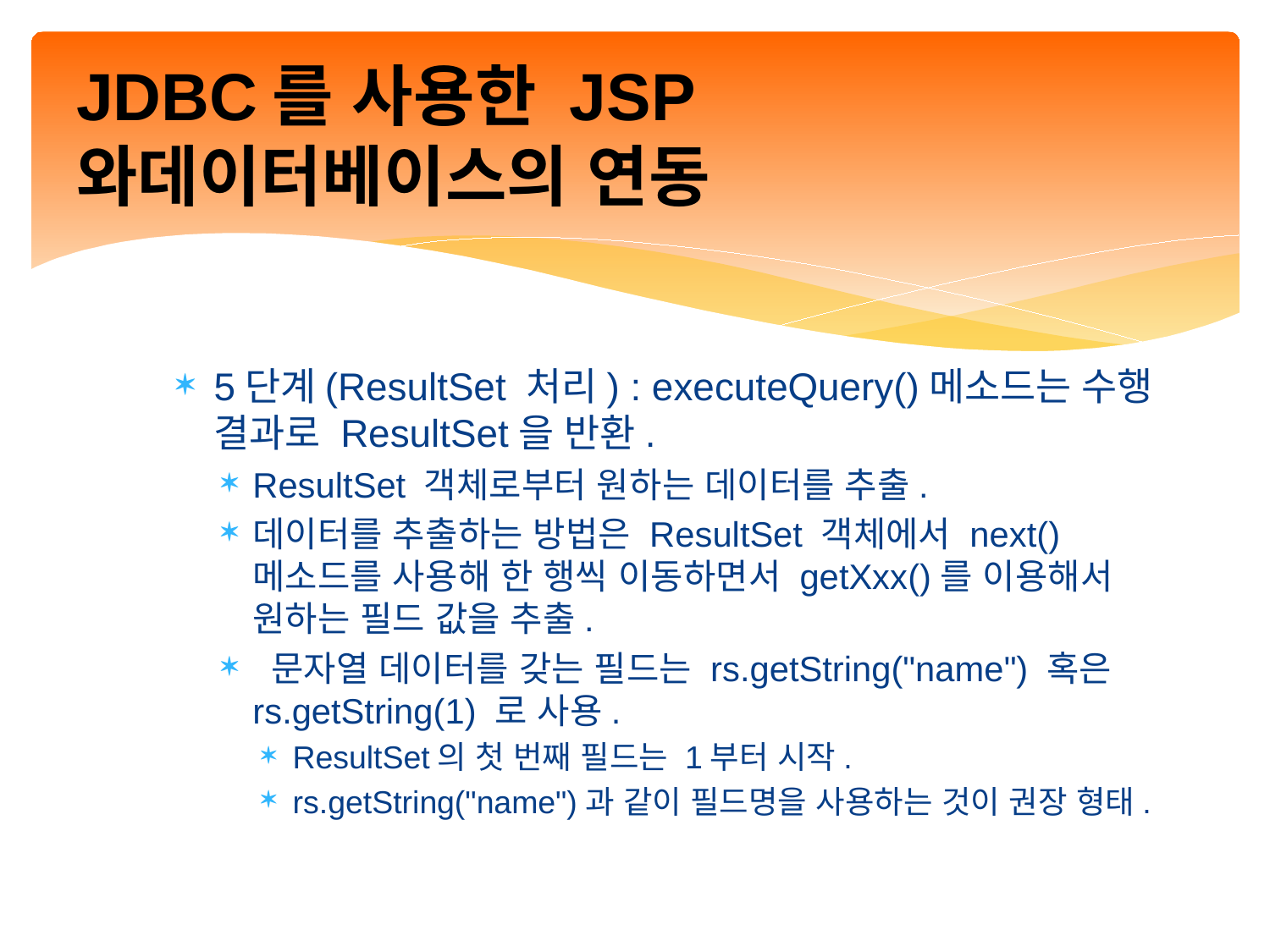

# JDBC를 사용한 JSP와데이터베이스의 연동
5단계(ResultSet 처리) : executeQuery()메소드는 수행 결과로 ResultSet을 반환.
ResultSet 객체로부터 원하는 데이터를 추출.
데이터를 추출하는 방법은 ResultSet 객체에서 next()메소드를 사용해 한 행씩 이동하면서 getXxx()를 이용해서 원하는 필드 값을 추출.
 문자열 데이터를 갖는 필드는 rs.getString("name") 혹은 rs.getString(1) 로 사용.
ResultSet의 첫 번째 필드는 1부터 시작.
rs.getString("name")과 같이 필드명을 사용하는 것이 권장 형태.